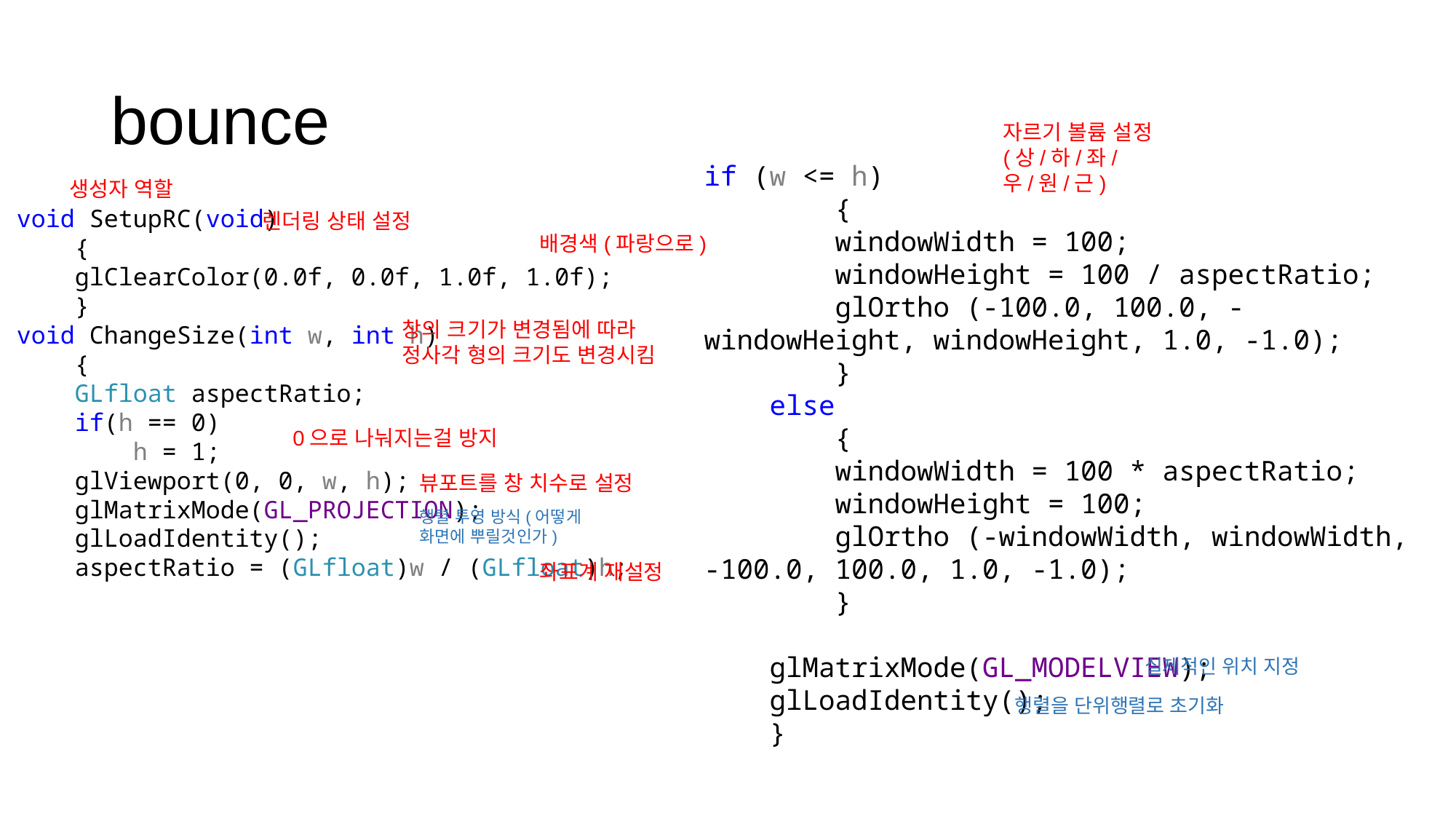

# bounce
자르기 볼륨 설정(상/하/좌/우/원/근)
if (w <= h)
        {
        windowWidth = 100;
        windowHeight = 100 / aspectRatio;
        glOrtho (-100.0, 100.0, -windowHeight, windowHeight, 1.0, -1.0);
        }
    else
        {
        windowWidth = 100 * aspectRatio;
        windowHeight = 100;
        glOrtho (-windowWidth, windowWidth, -100.0, 100.0, 1.0, -1.0);
        }

    glMatrixMode(GL_MODELVIEW);
    glLoadIdentity();
    }
생성자 역할
void SetupRC(void)
    {
    glClearColor(0.0f, 0.0f, 1.0f, 1.0f);
    }
void ChangeSize(int w, int h)
    {
    GLfloat aspectRatio;
    if(h == 0)
        h = 1;
    glViewport(0, 0, w, h);
    glMatrixMode(GL_PROJECTION);
    glLoadIdentity();
    aspectRatio = (GLfloat)w / (GLfloat)h;

렌더링 상태 설정
배경색(파랑으로)
창의 크기가 변경됨에 따라 정사각 형의 크기도 변경시킴
0으로 나눠지는걸 방지
뷰포트를 창 치수로 설정
행렬 투영 방식(어떻게 화면에 뿌릴것인가)
좌표계 재설정
실제적인 위치 지정
행렬을 단위행렬로 초기화